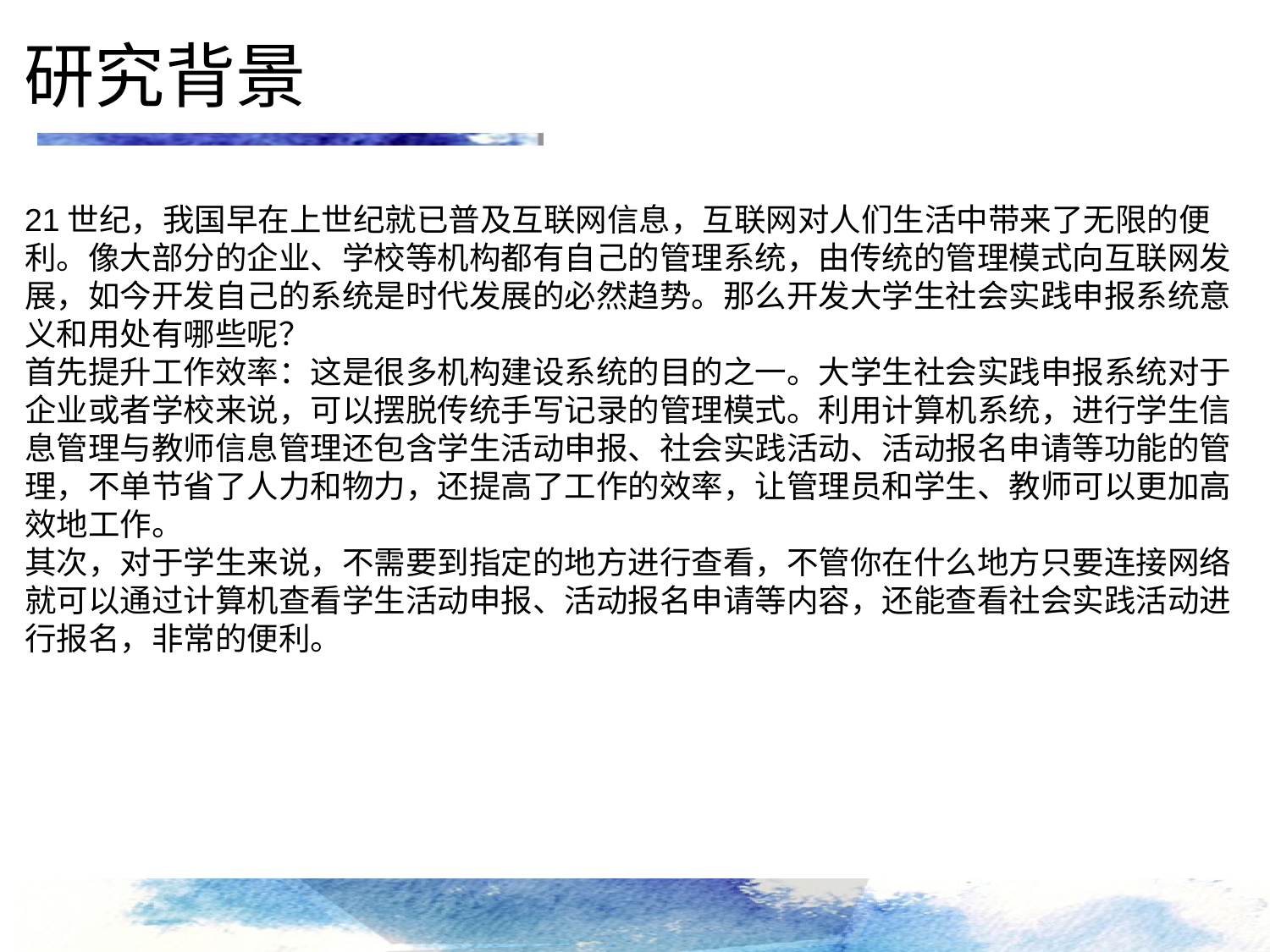

研究背景

21世纪，我国早在上世纪就已普及互联网信息，互联网对人们生活中带来了无限的便利。像大部分的企业、学校等机构都有自己的管理系统，由传统的管理模式向互联网发展，如今开发自己的系统是时代发展的必然趋势。那么开发大学生社会实践申报系统意义和用处有哪些呢？
首先提升工作效率：这是很多机构建设系统的目的之一。大学生社会实践申报系统对于企业或者学校来说，可以摆脱传统手写记录的管理模式。利用计算机系统，进行学生信息管理与教师信息管理还包含学生活动申报、社会实践活动、活动报名申请等功能的管理，不单节省了人力和物力，还提高了工作的效率，让管理员和学生、教师可以更加高效地工作。
其次，对于学生来说，不需要到指定的地方进行查看，不管你在什么地方只要连接网络就可以通过计算机查看学生活动申报、活动报名申请等内容，还能查看社会实践活动进行报名，非常的便利。
点击添加文本
点击添加文本
点击添加文本
点击添加文本